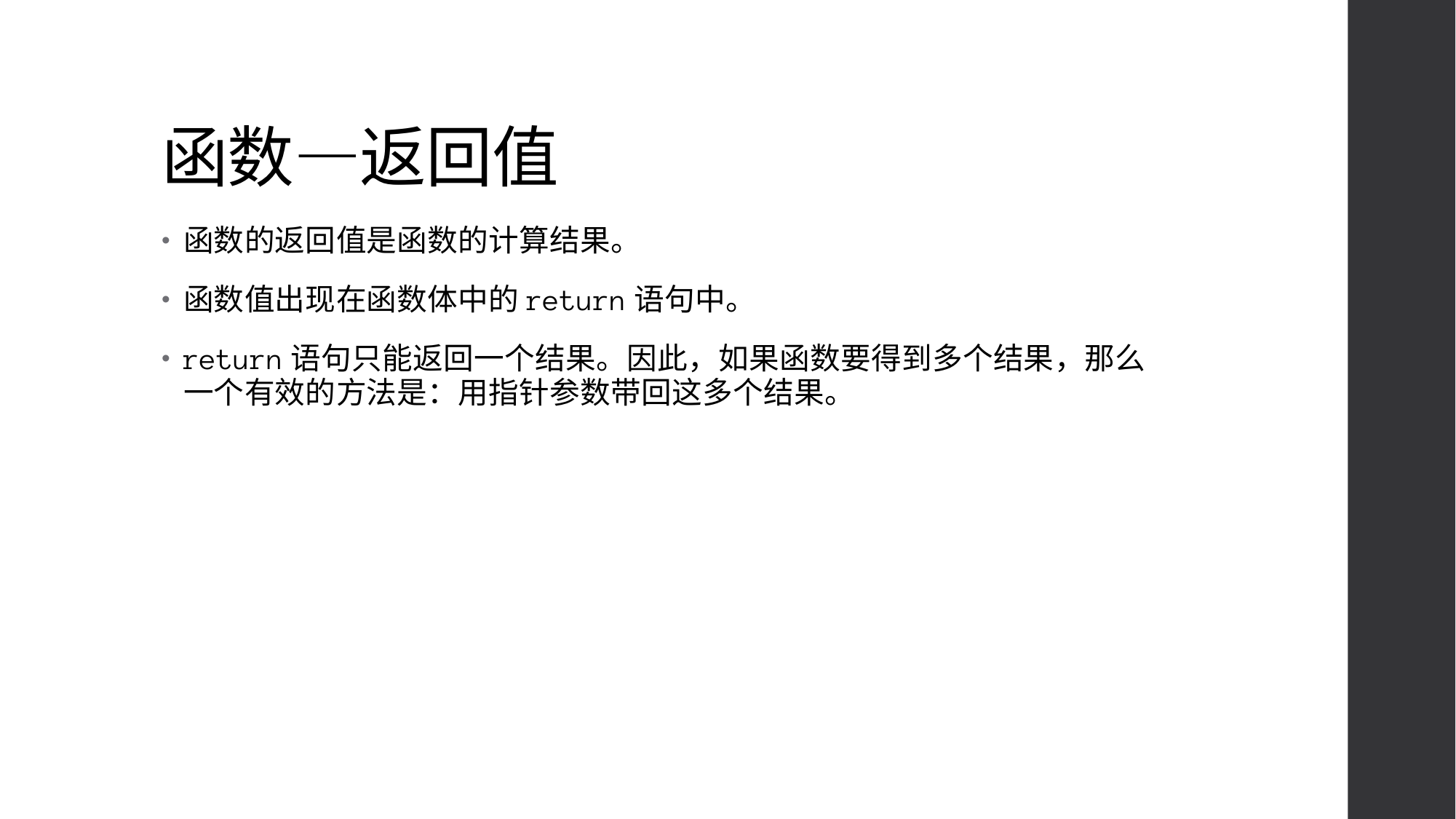

# 函数—返回值
函数的返回值是函数的计算结果。
函数值出现在函数体中的return语句中。
return语句只能返回一个结果。因此，如果函数要得到多个结果，那么一个有效的方法是：用指针参数带回这多个结果。